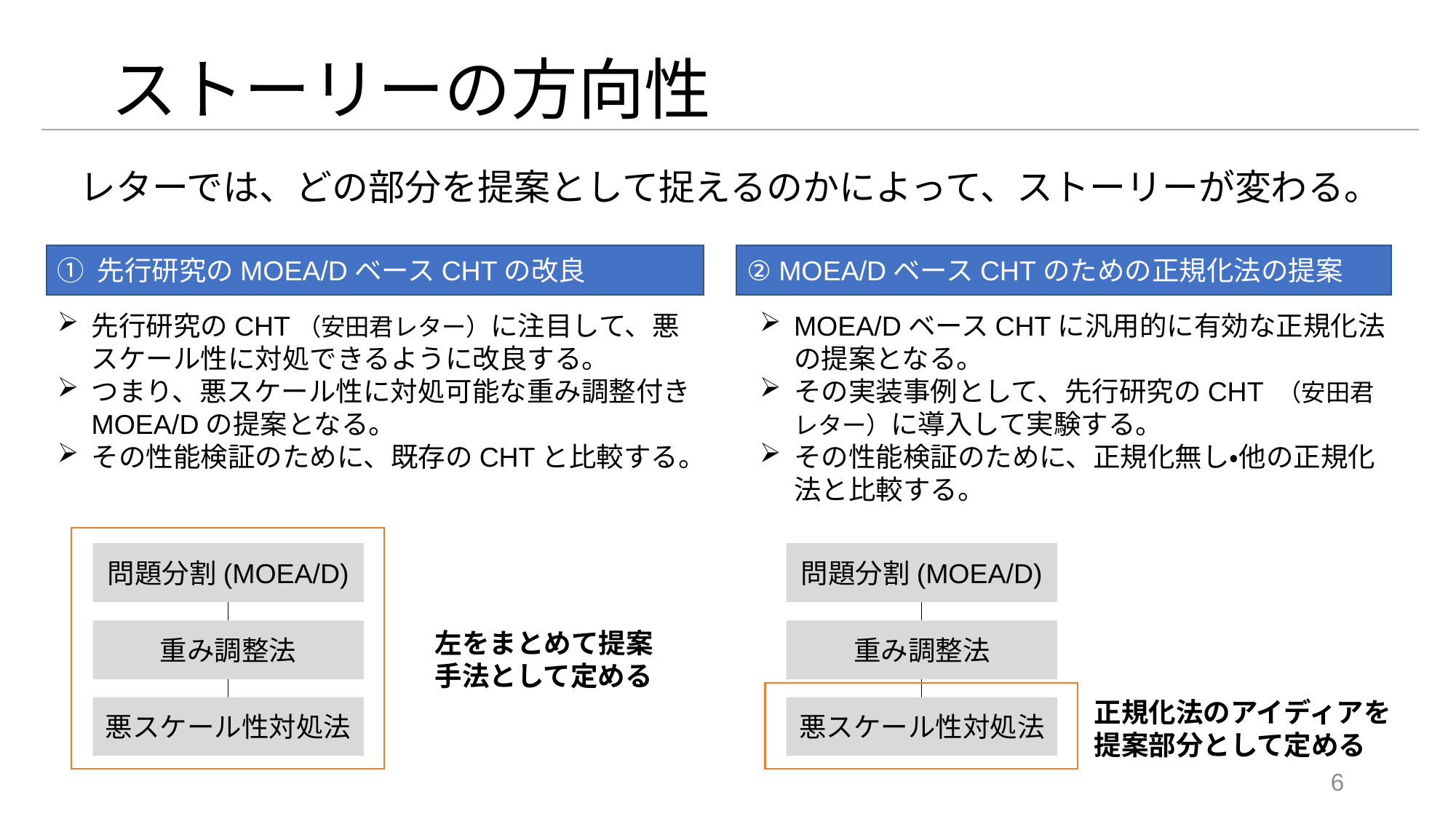

# ストーリーの方向性
レターでは、どの部分を提案として捉えるのかによって、ストーリーが変わる。
① 先行研究のMOEA/DベースCHTの改良
② MOEA/DベースCHTのための正規化法の提案
先行研究のCHT（安田君レター）に注目して、悪スケール性に対処できるように改良する。
つまり、悪スケール性に対処可能な重み調整付きMOEA/Dの提案となる。
その性能検証のために、既存のCHTと比較する。
MOEA/DベースCHTに汎用的に有効な正規化法の提案となる。
その実装事例として、先行研究のCHT （安田君レター）に導入して実験する。
その性能検証のために、正規化無し・他の正規化法と比較する。

問題分割(MOEA/D)
問題分割(MOEA/D)
重み調整法
左をまとめて提案手法として定める
重み調整法

正規化法のアイディアを提案部分として定める
悪スケール性対処法
悪スケール性対処法
6